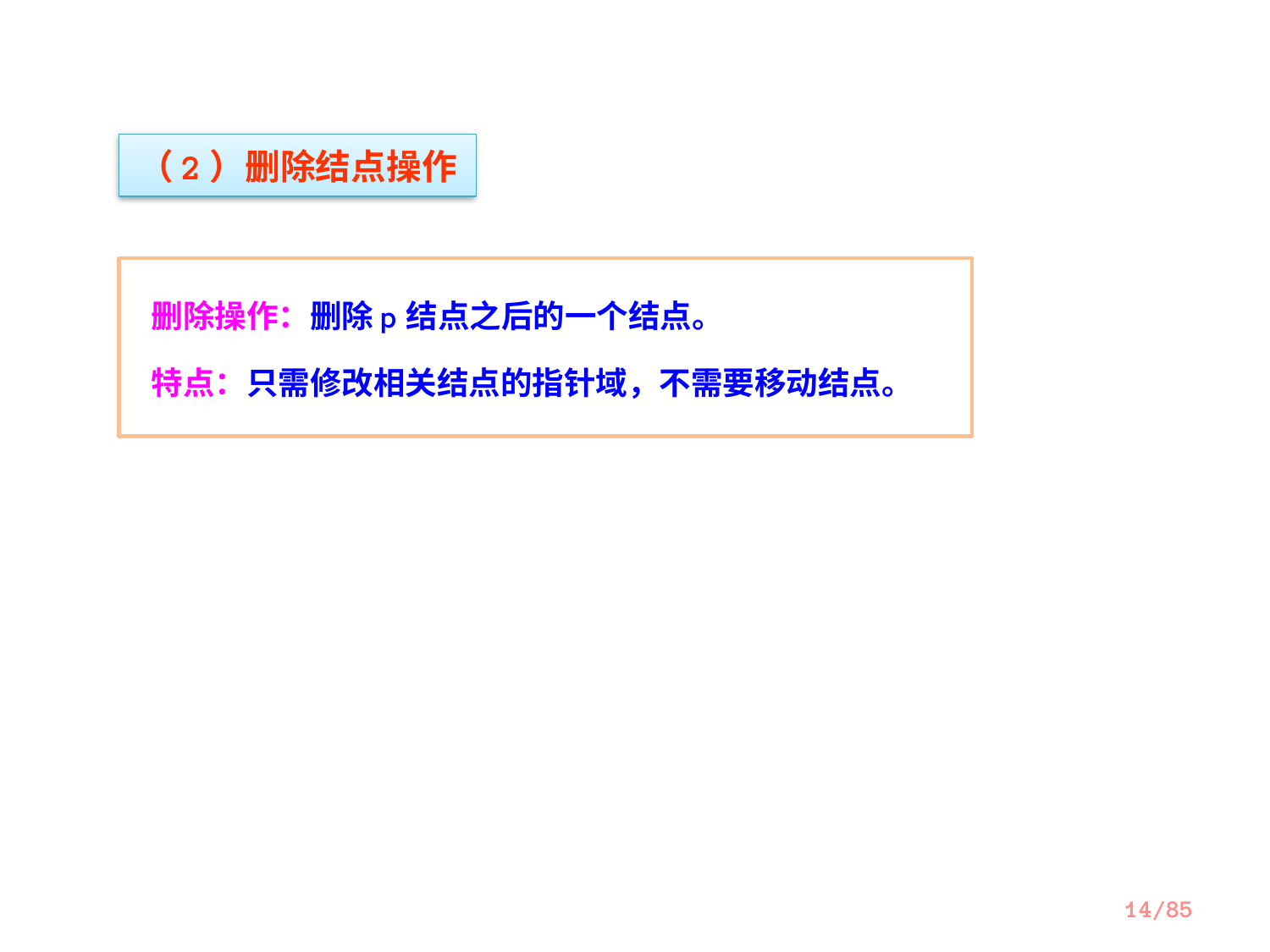

（2）删除结点操作

删除操作：删除p结点之后的一个结点。
特点：只需修改相关结点的指针域，不需要移动结点。
14/85